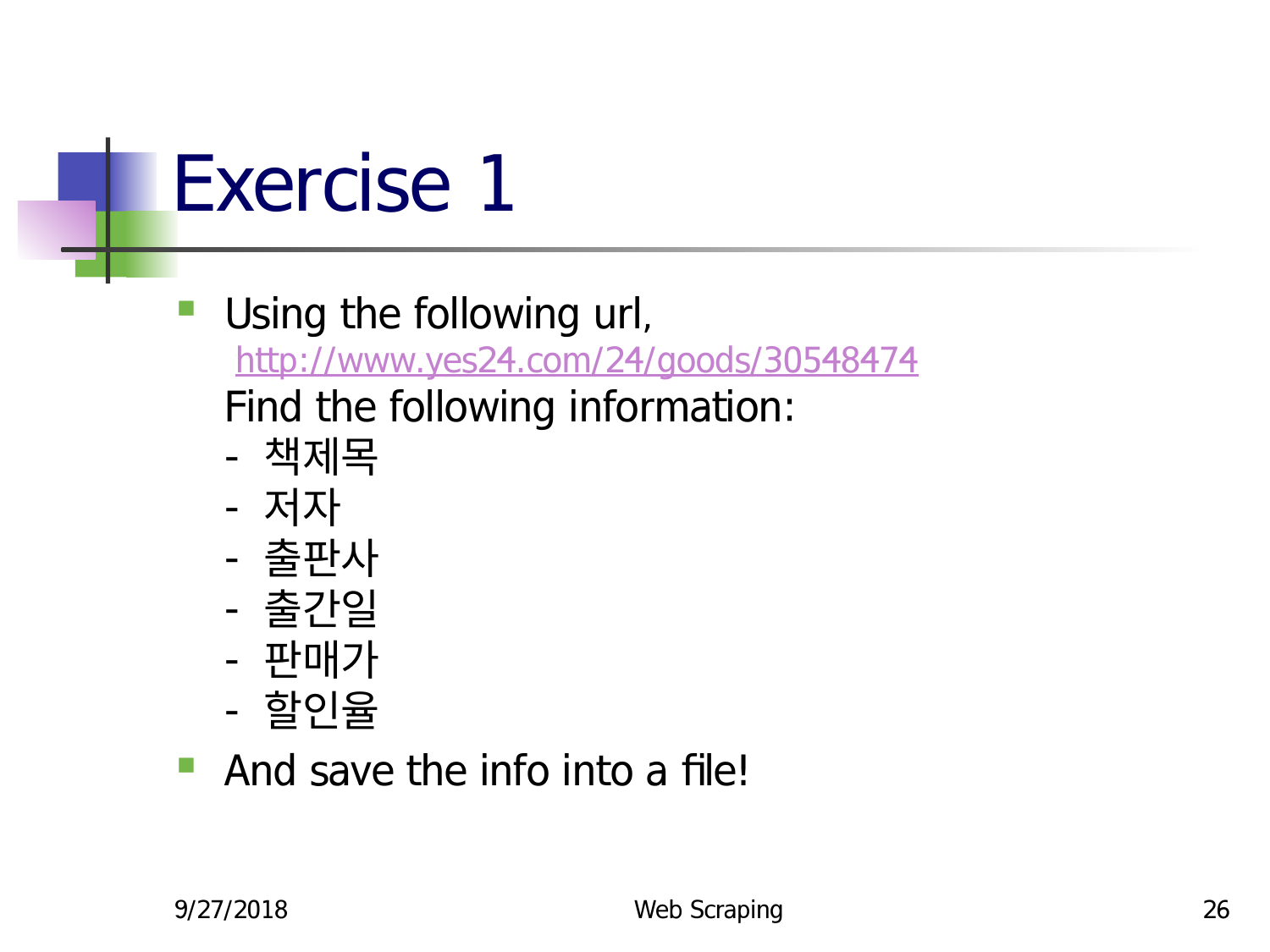

# Exercise 1
Using the following url,
 http://www.yes24.com/24/goods/30548474
Find the following information:
- 책제목
- 저자
- 출판사
- 출간일
- 판매가
- 할인율
And save the info into a file!

9/27/2018
Web Scraping
26